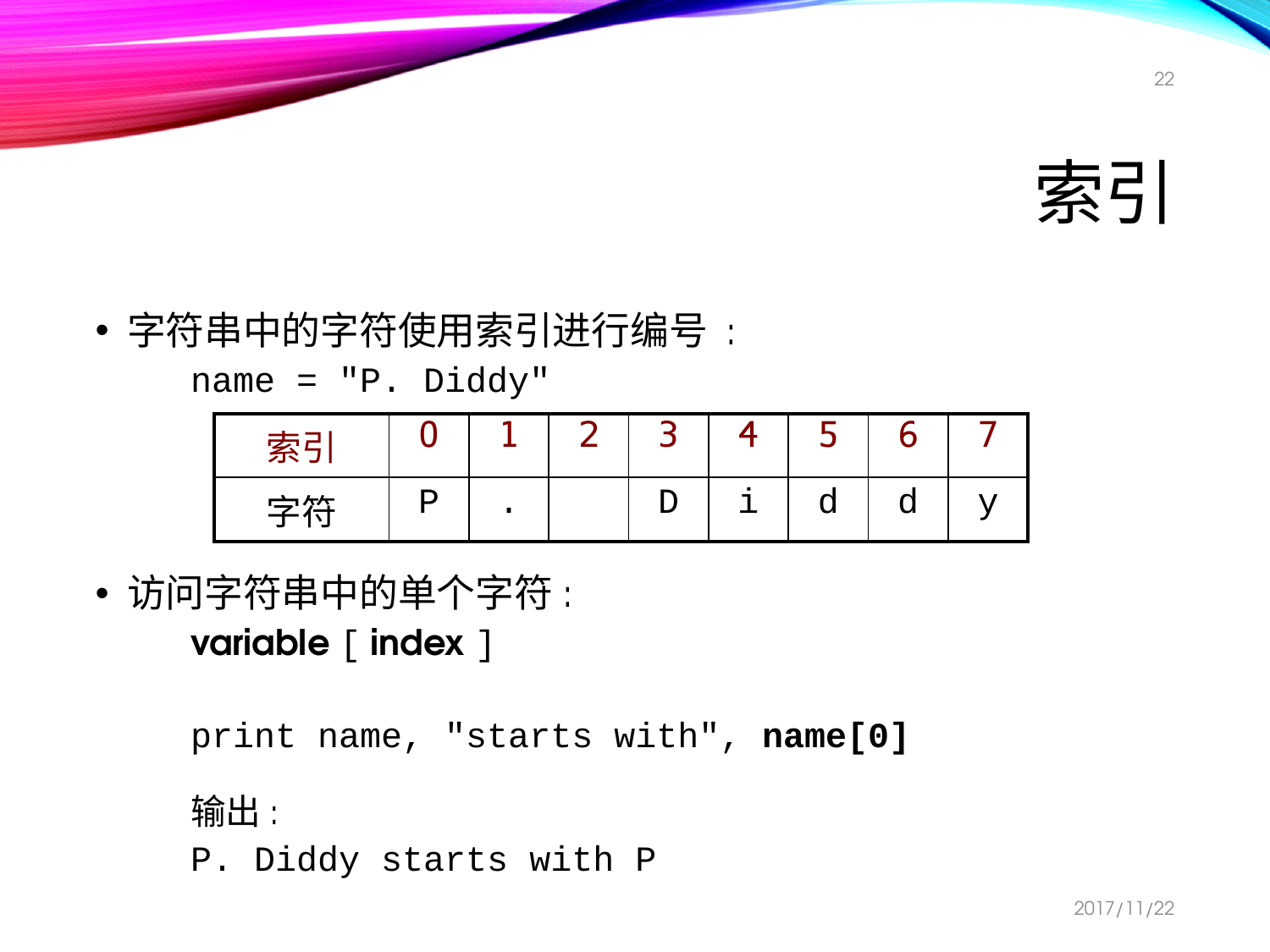

22
# 索引
字符串中的字符使用索引进行编号 :
	name = "P. Diddy"

访问字符串中的单个字符:
	variable [ index ]

	print name, "starts with", name[0]

	输出:
	P. Diddy starts with P
| 索引 | 0 | 1 | 2 | 3 | 4 | 5 | 6 | 7 |
| --- | --- | --- | --- | --- | --- | --- | --- | --- |
| 字符 | P | . |  | D | i | d | d | y |
2017/11/22